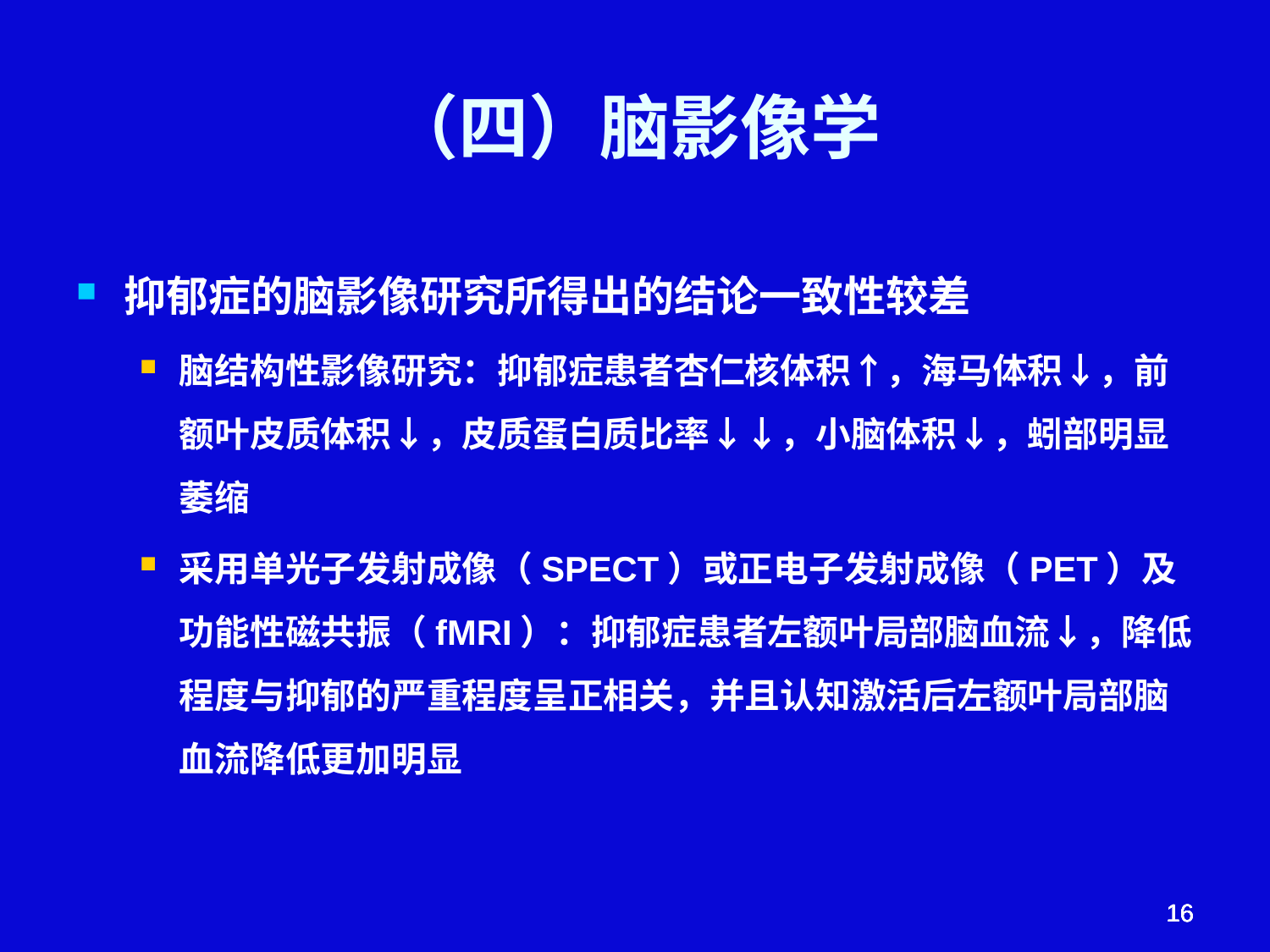

# （四）脑影像学
抑郁症的脑影像研究所得出的结论一致性较差
脑结构性影像研究：抑郁症患者杏仁核体积↑，海马体积↓，前额叶皮质体积↓，皮质蛋白质比率↓↓，小脑体积↓，蚓部明显萎缩
采用单光子发射成像（SPECT）或正电子发射成像（PET）及功能性磁共振（fMRI）：抑郁症患者左额叶局部脑血流↓，降低程度与抑郁的严重程度呈正相关，并且认知激活后左额叶局部脑血流降低更加明显
16
16
16
16
16
16